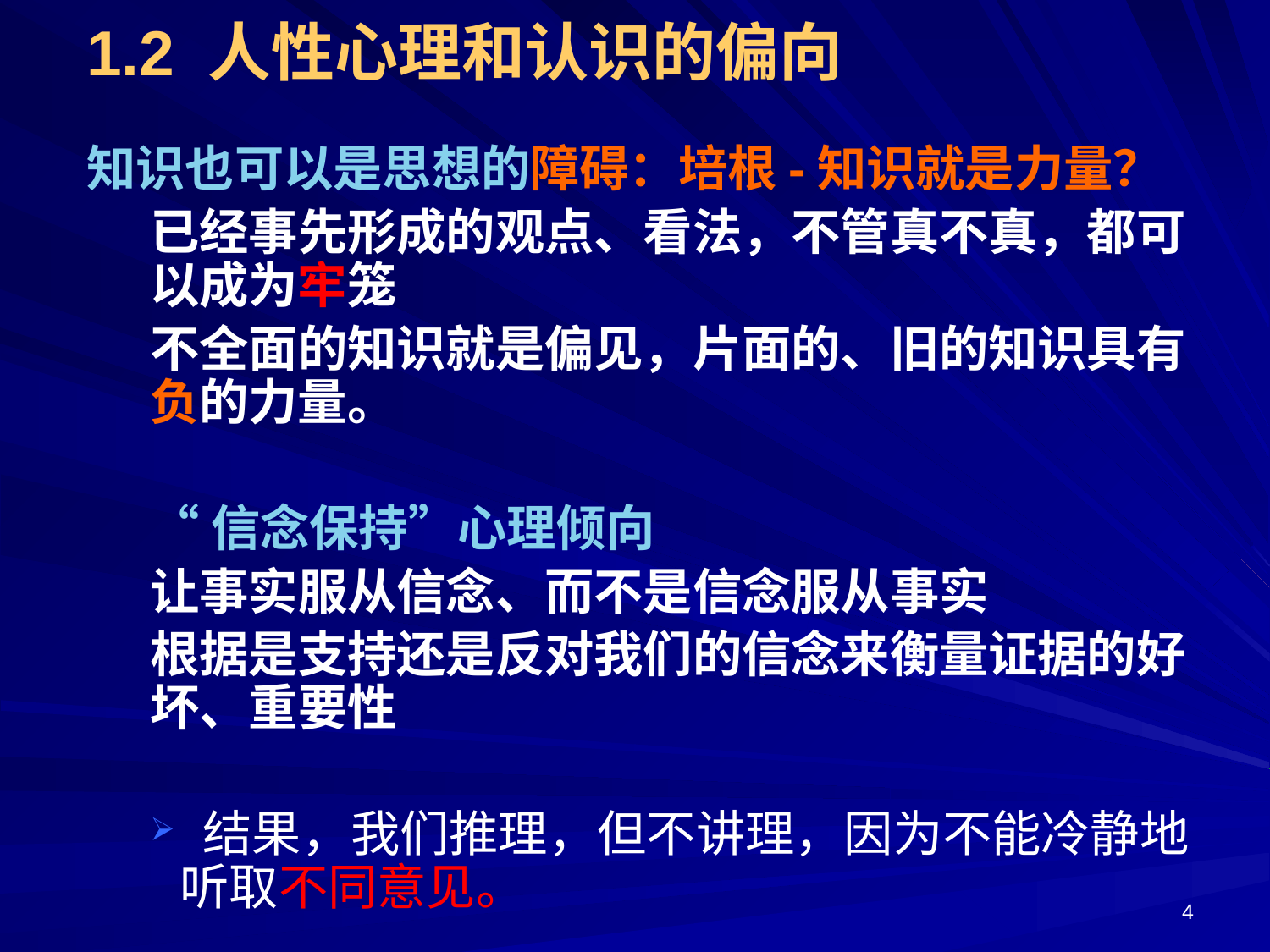

1.2 人性心理和认识的偏向

知识也可以是思想的障碍：培根-知识就是力量？
已经事先形成的观点、看法，不管真不真，都可以成为牢笼
不全面的知识就是偏见，片面的、旧的知识具有负的力量。

“信念保持”心理倾向
让事实服从信念、而不是信念服从事实
根据是支持还是反对我们的信念来衡量证据的好坏、重要性

 结果，我们推理，但不讲理，因为不能冷静地听取不同意见。

4